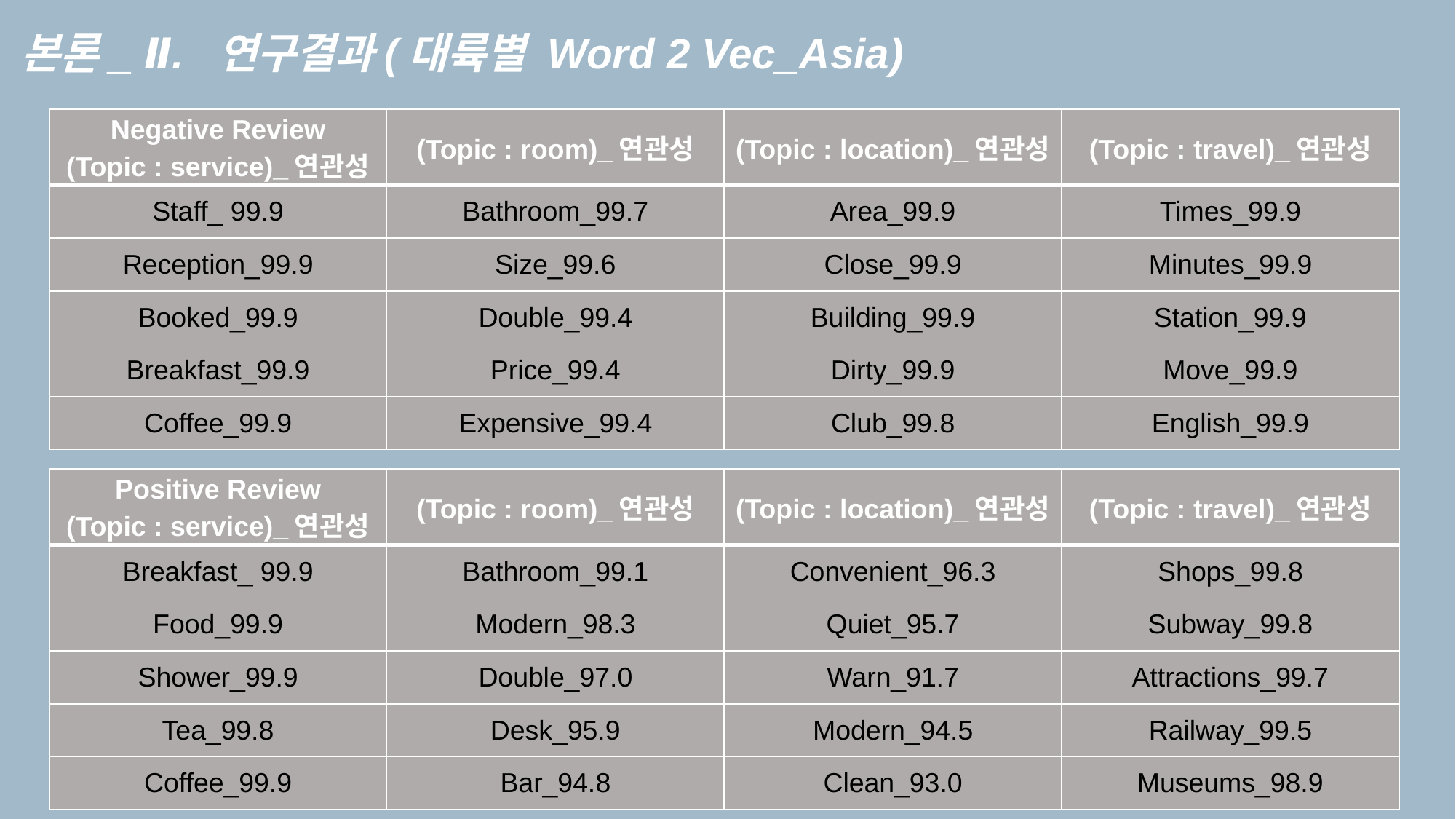

본론_ Ⅱ.  연구결과(대륙별 Word 2 Vec_Asia)
| Negative Review (Topic : service)\_연관성 | (Topic : room)\_연관성 | (Topic : location)\_연관성 | (Topic : travel)\_연관성 |
| --- | --- | --- | --- |
| Staff\_ 99.9 | Bathroom\_99.7 | Area\_99.9 | Times\_99.9 |
| Reception\_99.9 | Size\_99.6 | Close\_99.9 | Minutes\_99.9 |
| Booked\_99.9 | Double\_99.4 | Building\_99.9 | Station\_99.9 |
| Breakfast\_99.9 | Price\_99.4 | Dirty\_99.9 | Move\_99.9 |
| Coffee\_99.9 | Expensive\_99.4 | Club\_99.8 | English\_99.9 |
| Positive Review (Topic : service)\_연관성 | (Topic : room)\_연관성 | (Topic : location)\_연관성 | (Topic : travel)\_연관성 |
| --- | --- | --- | --- |
| Breakfast\_ 99.9 | Bathroom\_99.1 | Convenient\_96.3 | Shops\_99.8 |
| Food\_99.9 | Modern\_98.3 | Quiet\_95.7 | Subway\_99.8 |
| Shower\_99.9 | Double\_97.0 | Warn\_91.7 | Attractions\_99.7 |
| Tea\_99.8 | Desk\_95.9 | Modern\_94.5 | Railway\_99.5 |
| Coffee\_99.9 | Bar\_94.8 | Clean\_93.0 | Museums\_98.9 |